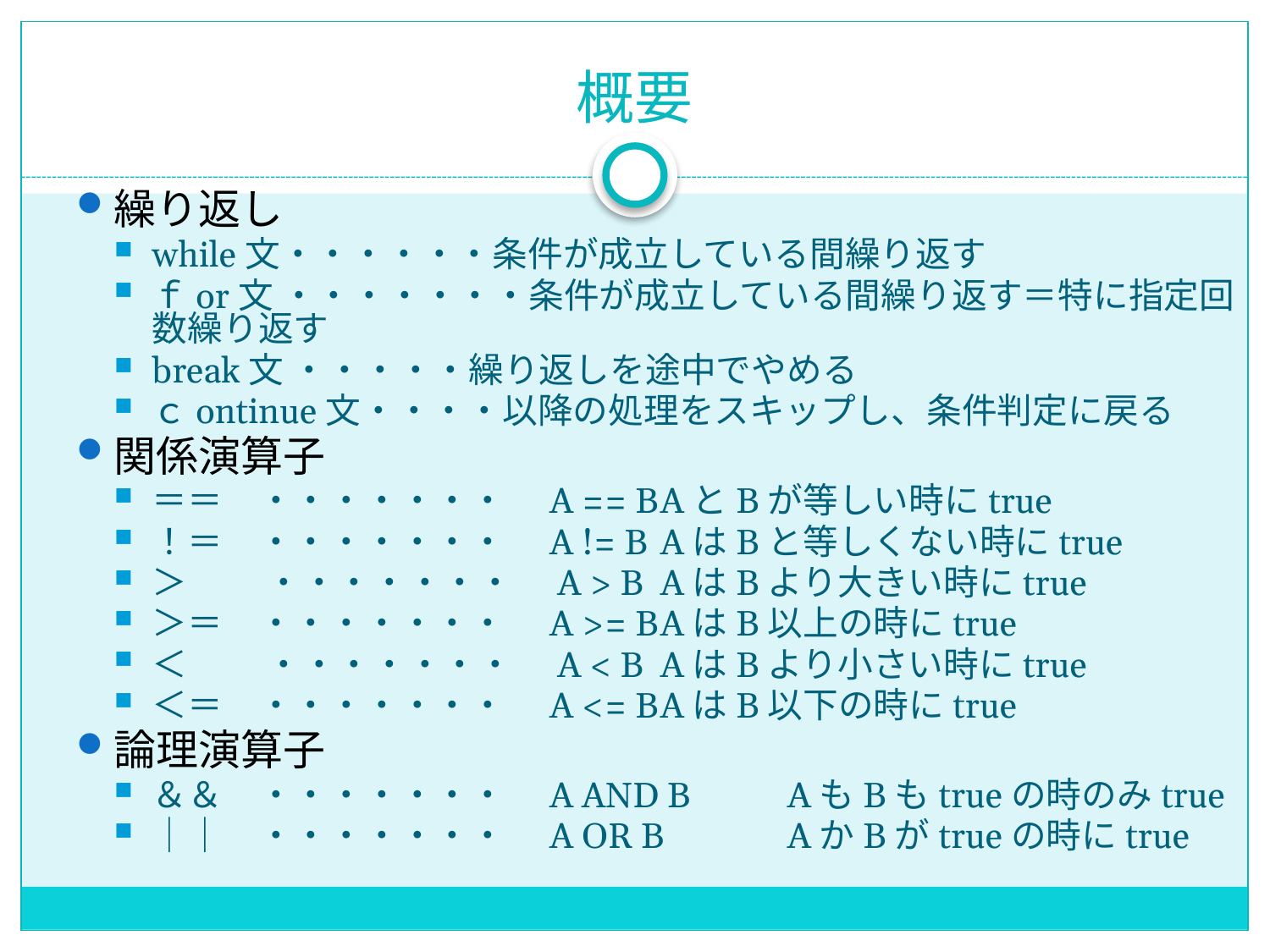

# 概要
繰り返し
while文・・・・・・条件が成立している間繰り返す
ｆor文 ・・・・・・・条件が成立している間繰り返す＝特に指定回数繰り返す
break文 ・・・・・繰り返しを途中でやめる
ｃontinue文・・・・以降の処理をスキップし、条件判定に戻る
関係演算子
＝＝　・・・・・・・　A == B	AとBが等しい時にtrue
！＝　・・・・・・・　A != B	AはBと等しくない時にtrue
＞　　 ・・・・・・・　A > B	AはBより大きい時にtrue
＞＝　・・・・・・・　A >= B	AはB以上の時にtrue
＜　　 ・・・・・・・　A < B	AはBより小さい時にtrue
＜＝　・・・・・・・　A <= B	AはB以下の時にtrue
論理演算子
＆＆　・・・・・・・　A AND B	AもBもtrueの時のみtrue
｜｜　・・・・・・・　A OR B	AかBがtrueの時にtrue